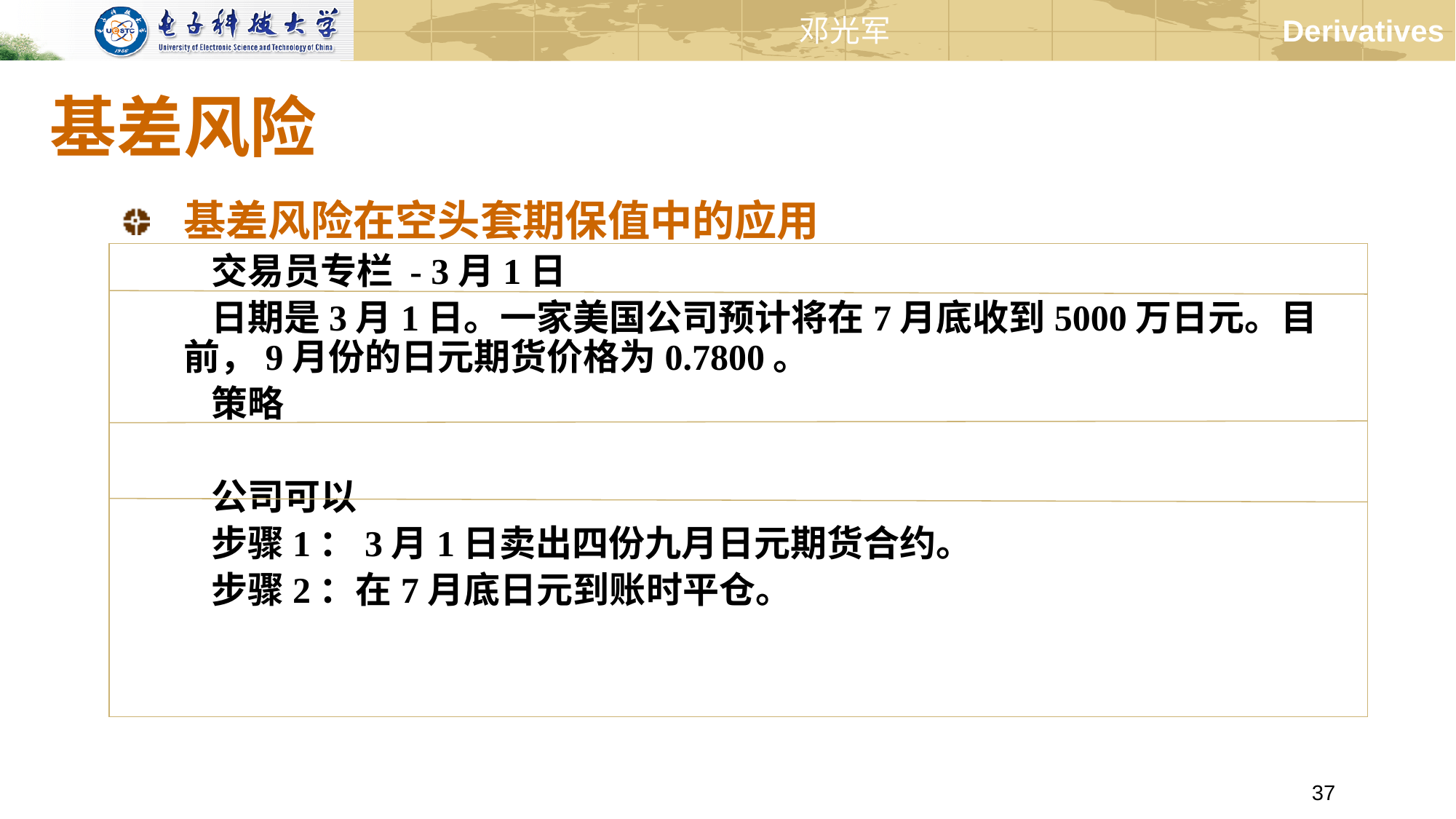

# 基差风险
基差风险在空头套期保值中的应用
交易员专栏 - 3月1日
日期是3月1日。一家美国公司预计将在7月底收到5000万日元。目前，9月份的日元期货价格为0.7800。
策略

公司可以
步骤1：3月1日卖出四份九月日元期货合约。
步骤2：在7月底日元到账时平仓。